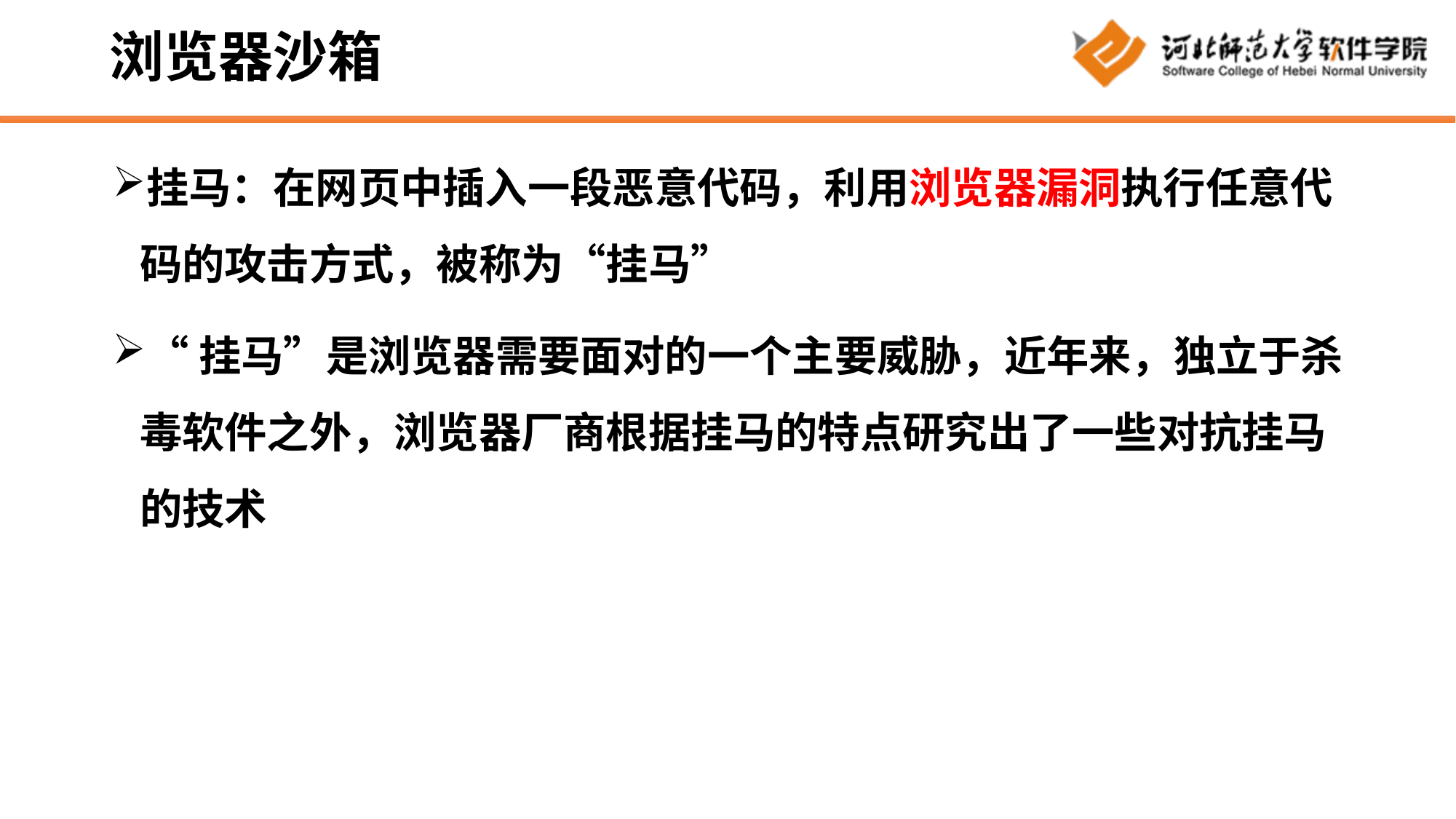

# 浏览器沙箱
挂马：在网页中插入一段恶意代码，利用浏览器漏洞执行任意代码的攻击方式，被称为“挂马”
“挂马”是浏览器需要面对的一个主要威胁，近年来，独立于杀毒软件之外，浏览器厂商根据挂马的特点研究出了一些对抗挂马的技术